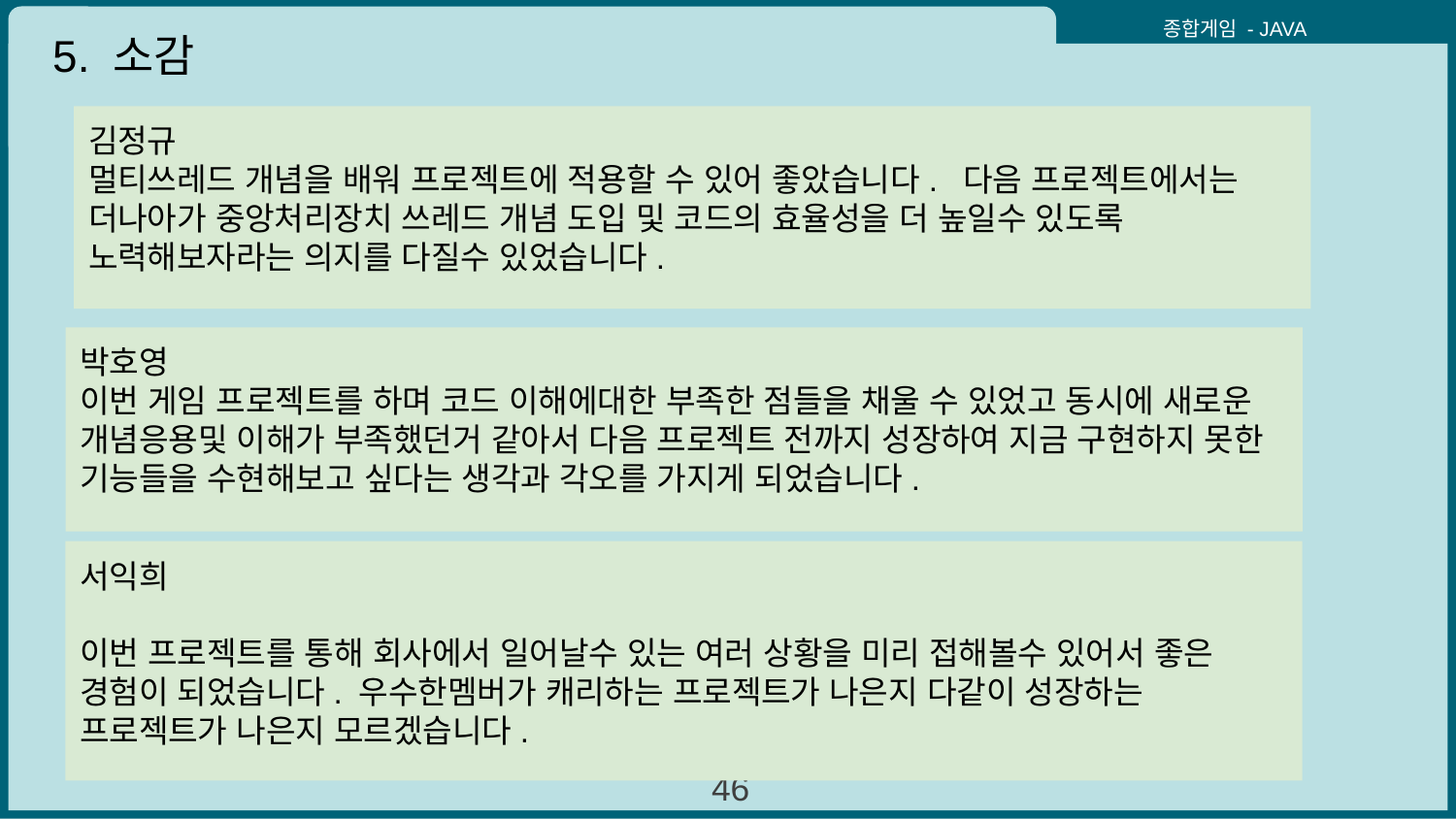

5. 소감
김정규
멀티쓰레드 개념을 배워 프로젝트에 적용할 수 있어 좋았습니다.  다음 프로젝트에서는 더나아가 중앙처리장치 쓰레드 개념 도입 및 코드의 효율성을 더 높일수 있도록 노력해보자라는 의지를 다질수 있었습니다.
박호영
이번 게임 프로젝트를 하며 코드 이해에대한 부족한 점들을 채울 수 있었고 동시에 새로운 개념응용및 이해가 부족했던거 같아서 다음 프로젝트 전까지 성장하여 지금 구현하지 못한 기능들을 수현해보고 싶다는 생각과 각오를 가지게 되었습니다.

서익희

이번 프로젝트를 통해 회사에서 일어날수 있는 여러 상황을 미리 접해볼수 있어서 좋은 경험이 되었습니다. 우수한멤버가 캐리하는 프로젝트가 나은지 다같이 성장하는 프로젝트가 나은지 모르겠습니다.